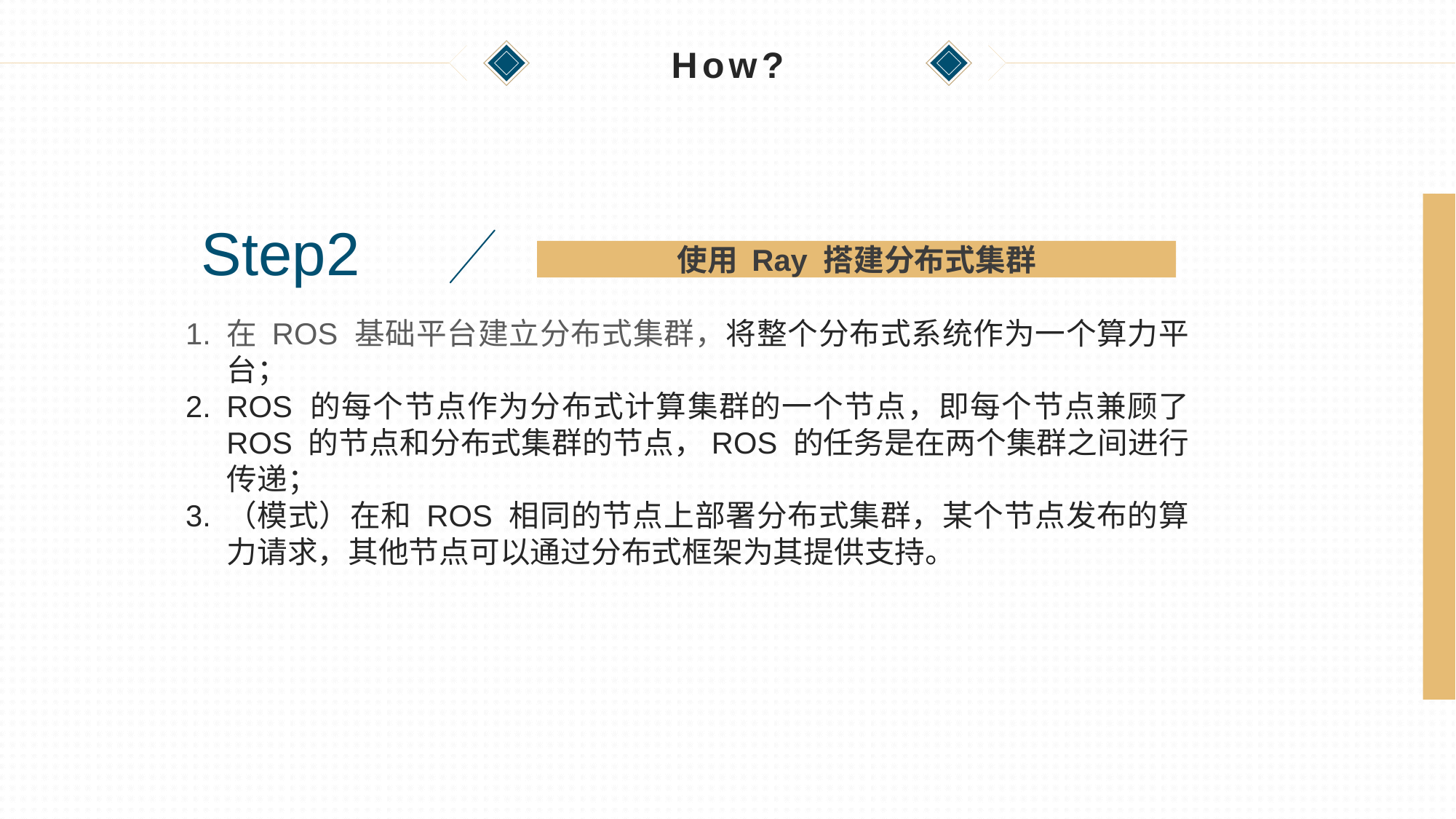

# How?

Step2
使用 Ray 搭建分布式集群
在 ROS 基础平台建立分布式集群，将整个分布式系统作为一个算力平台；
ROS 的每个节点作为分布式计算集群的一个节点，即每个节点兼顾了 ROS 的节点和分布式集群的节点，ROS 的任务是在两个集群之间进行传递；
（模式）在和 ROS 相同的节点上部署分布式集群，某个节点发布的算力请求，其他节点可以通过分布式框架为其提供支持。